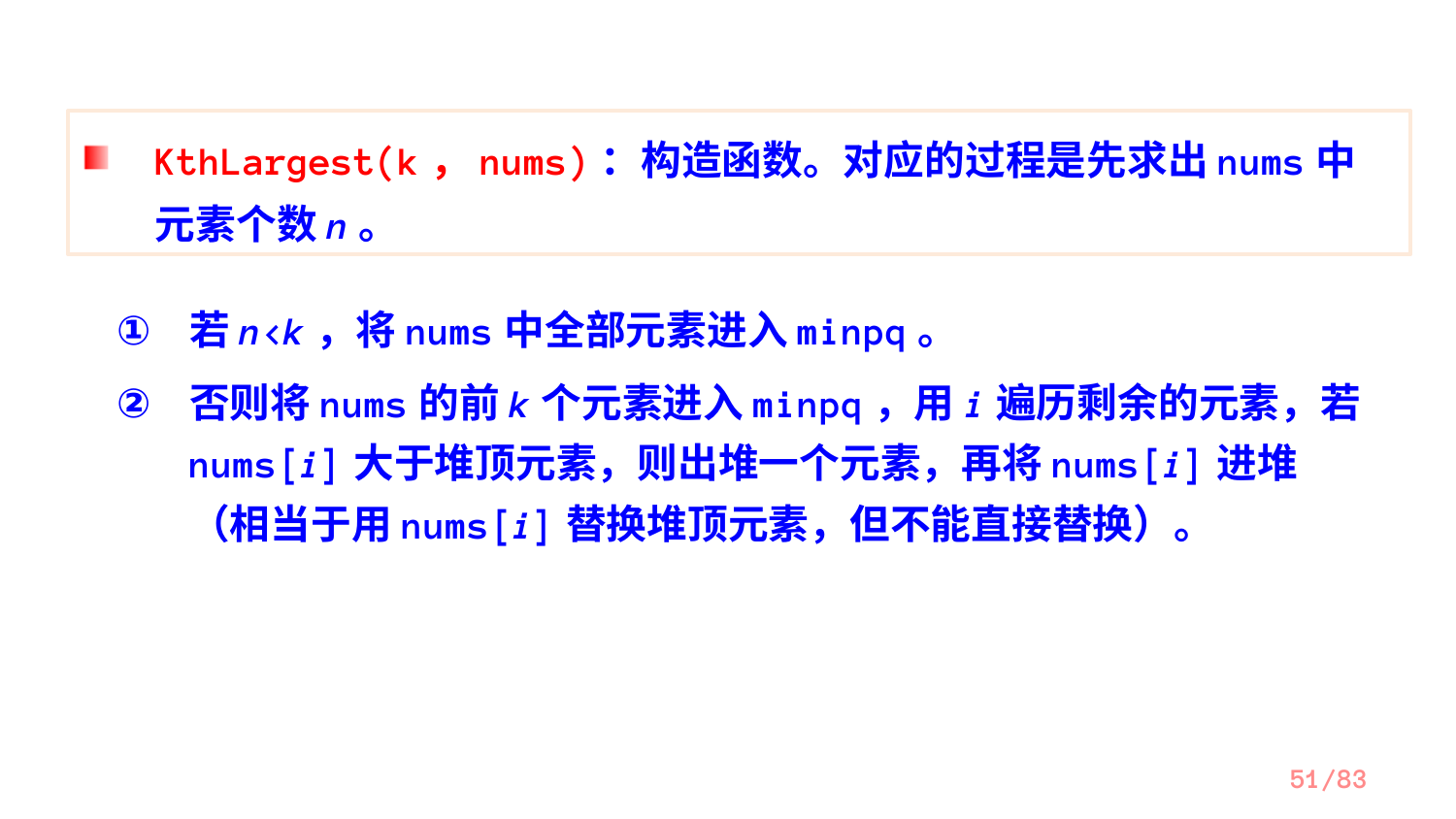

KthLargest(k，nums)：构造函数。对应的过程是先求出nums中元素个数n。
若n<k，将nums中全部元素进入minpq。
否则将nums的前k个元素进入minpq，用i遍历剩余的元素，若nums[i]大于堆顶元素，则出堆一个元素，再将nums[i]进堆（相当于用nums[i]替换堆顶元素，但不能直接替换）。
51/83